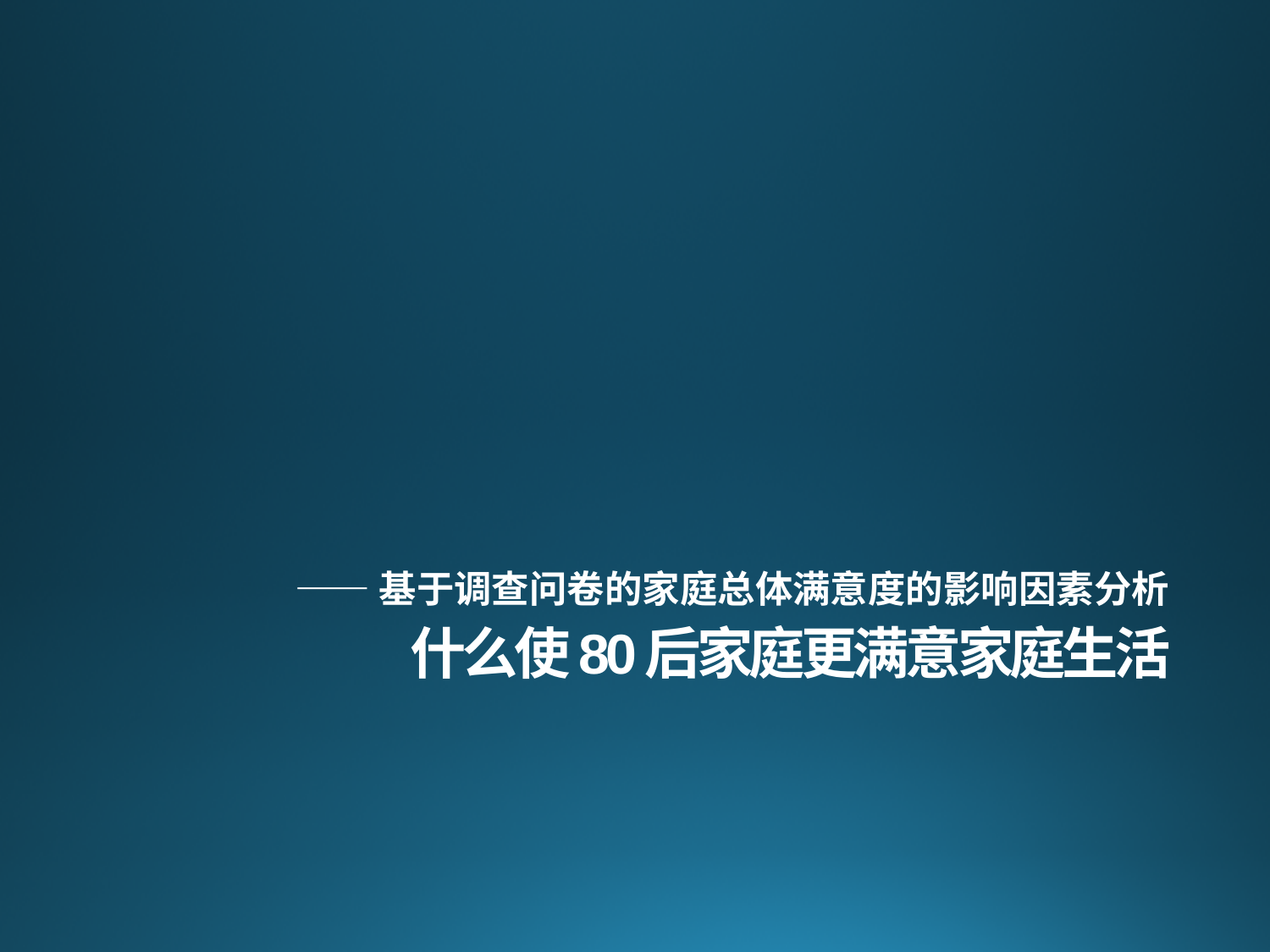

——基于调查问卷的家庭总体满意度的影响因素分析
# 什么使80后家庭更满意家庭生活